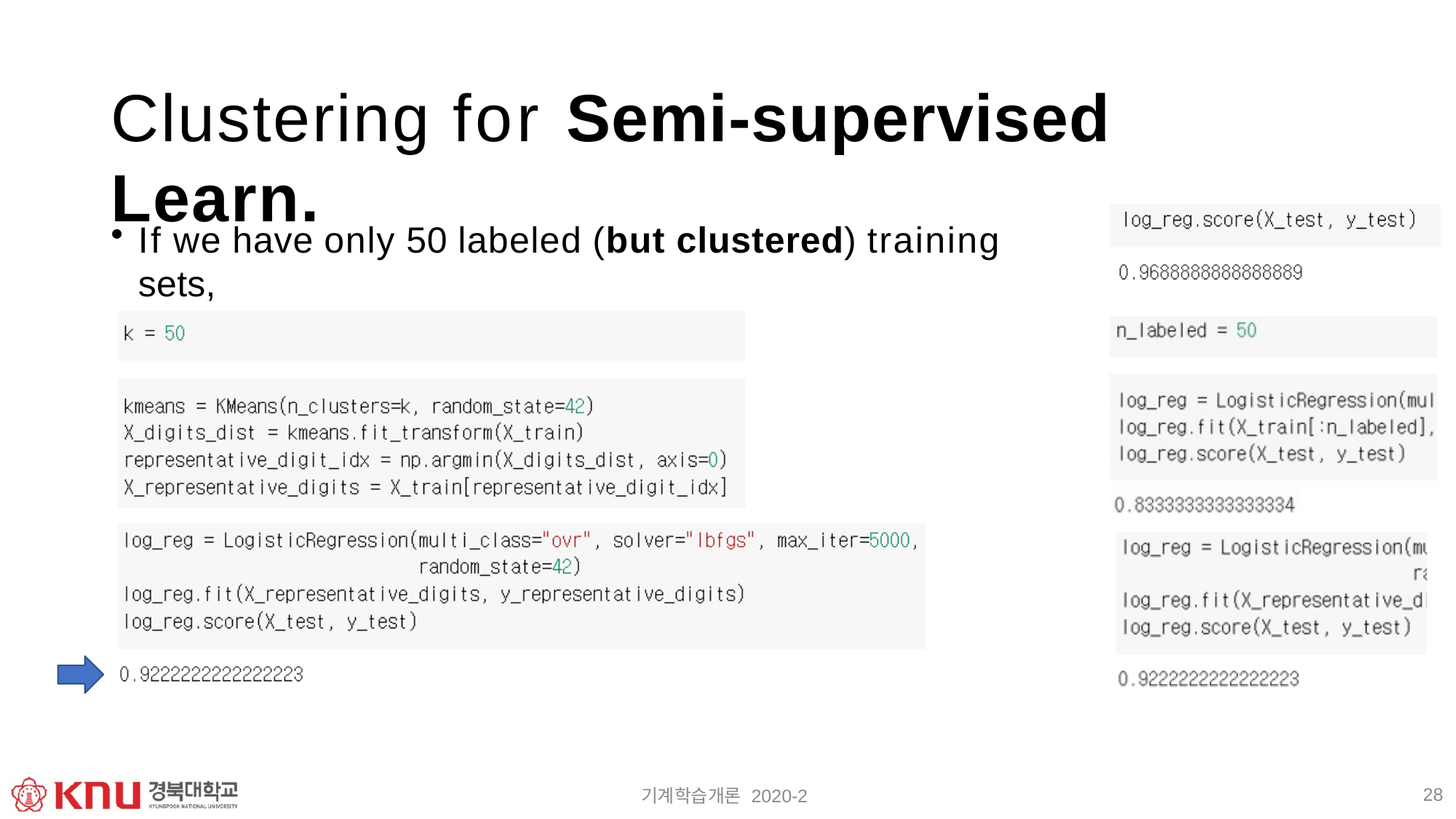

# Clustering for Semi-supervised Learn.

If we have only 50 labeled (but clustered) training sets,

28
기계학습개론 2020-2